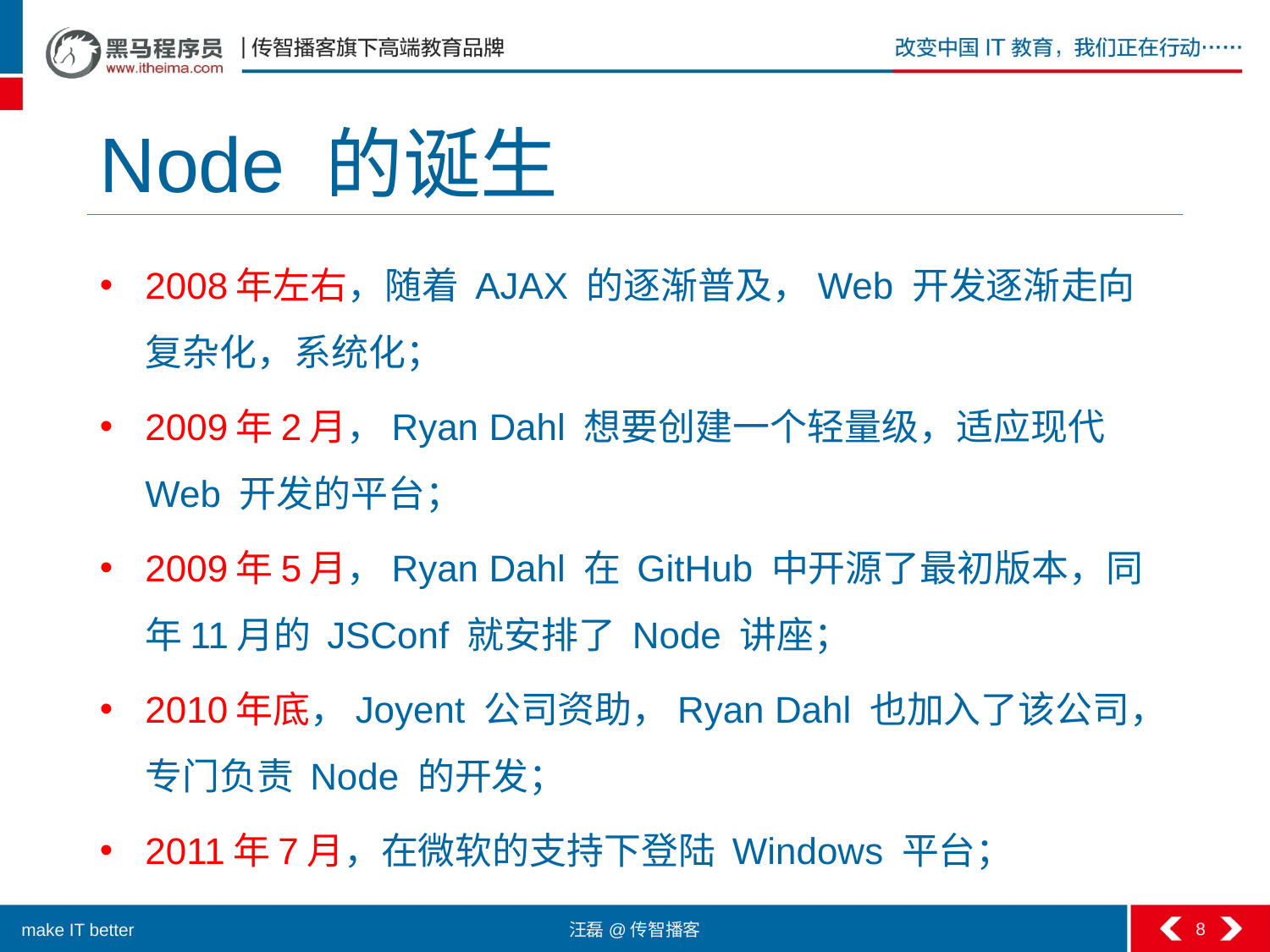

# Node 的诞生
2008年左右，随着 AJAX 的逐渐普及，Web 开发逐渐走向复杂化，系统化；
2009年2月，Ryan Dahl 想要创建一个轻量级，适应现代 Web 开发的平台；
2009年5月，Ryan Dahl 在 GitHub 中开源了最初版本，同年11月的 JSConf 就安排了 Node 讲座；
2010年底，Joyent 公司资助，Ryan Dahl 也加入了该公司，专门负责 Node 的开发；
2011年7月，在微软的支持下登陆 Windows 平台；
8
汪磊@传智播客
make IT better